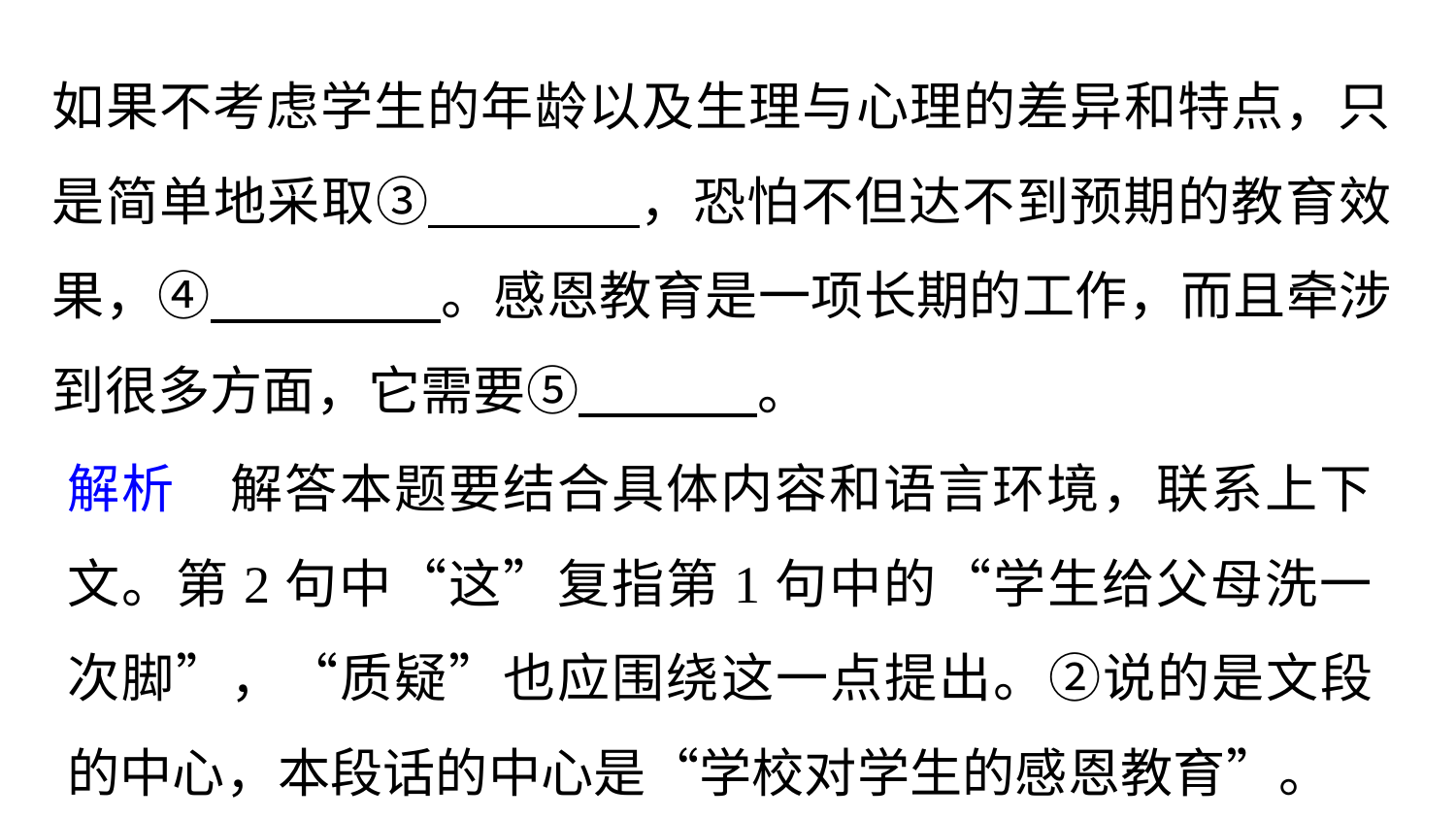

如果不考虑学生的年龄以及生理与心理的差异和特点，只是简单地采取③                ，恐怕不但达不到预期的教育效果，④                   。感恩教育是一项长期的工作，而且牵涉到很多方面，它需要⑤               。
解析　解答本题要结合具体内容和语言环境，联系上下文。第2句中“这”复指第1句中的“学生给父母洗一次脚”，“质疑”也应围绕这一点提出。②说的是文段的中心，本段话的中心是“学校对学生的感恩教育”。